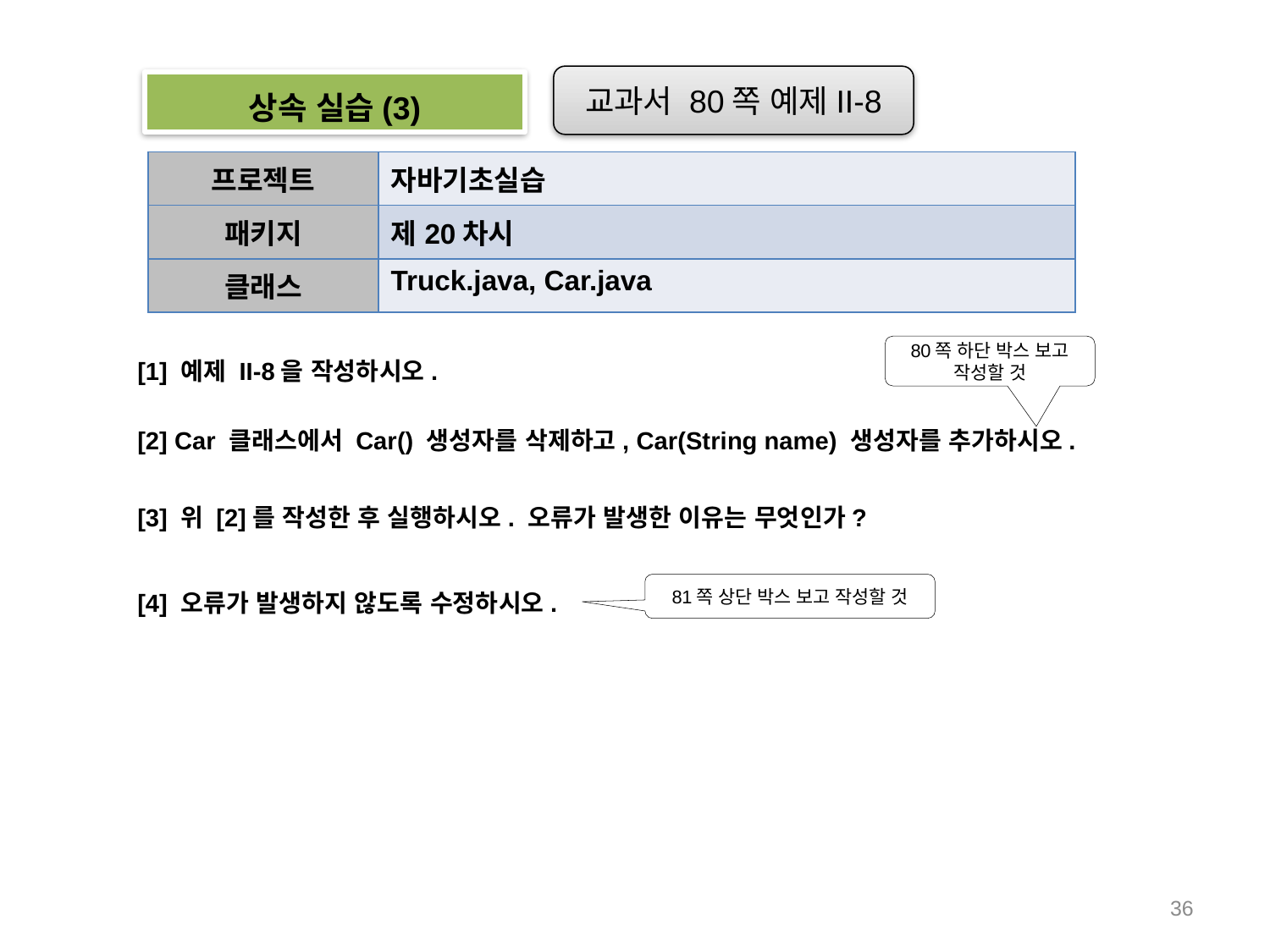

교과서 80쪽 예제II-8
상속 실습(3)
| 프로젝트 | 자바기초실습 |
| --- | --- |
| 패키지 | 제20차시 |
| 클래스 | Truck.java, Car.java |
80쪽 하단 박스 보고 작성할 것
[1] 예제 II-8을 작성하시오.
[2] Car 클래스에서 Car() 생성자를 삭제하고, Car(String name) 생성자를 추가하시오.
[3] 위 [2]를 작성한 후 실행하시오. 오류가 발생한 이유는 무엇인가?
[4] 오류가 발생하지 않도록 수정하시오.
81쪽 상단 박스 보고 작성할 것
36